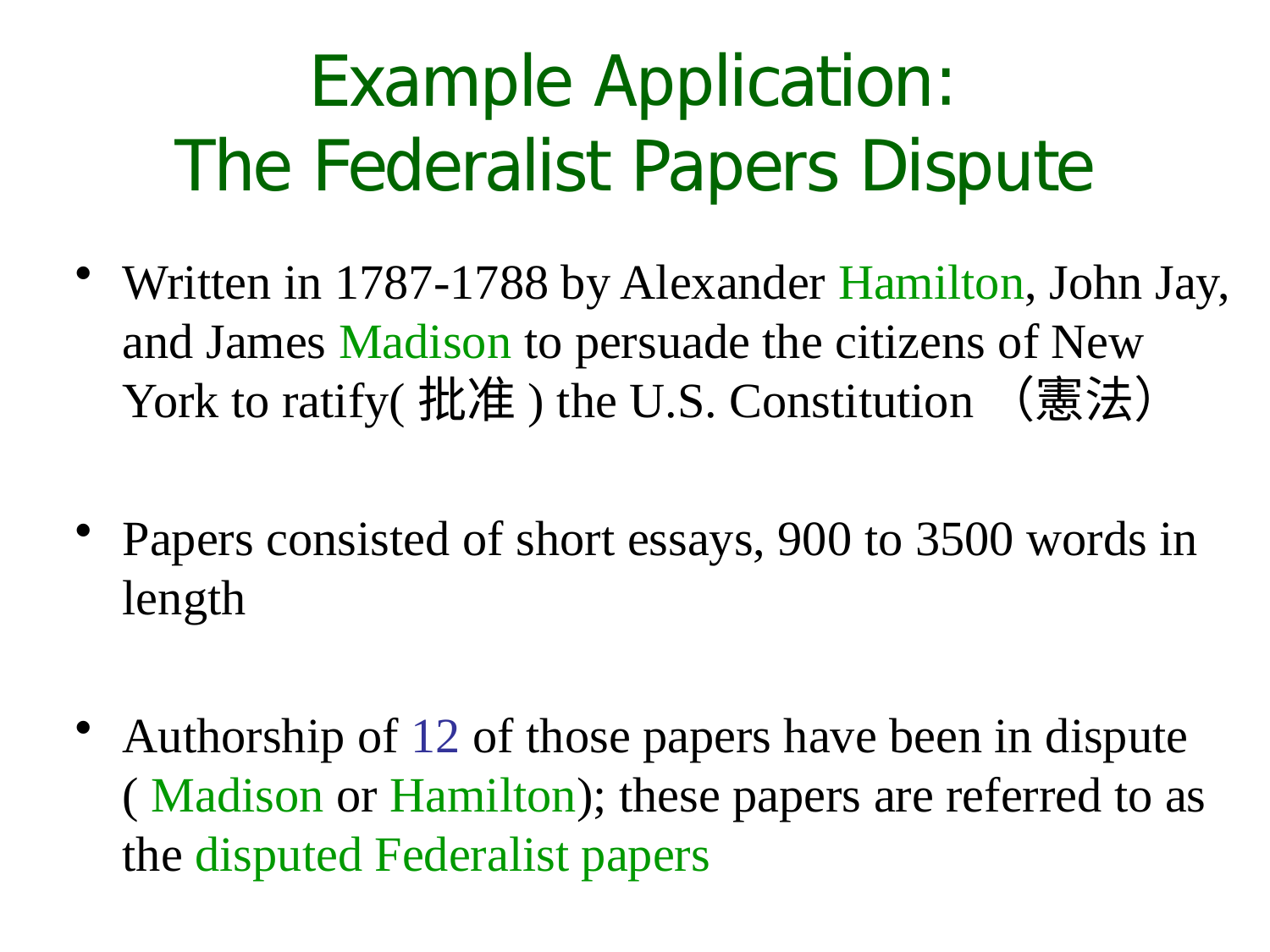

Example Application:
The Federalist Papers Dispute
Written in 1787-1788 by Alexander Hamilton, John Jay, and James Madison to persuade the citizens of New York to ratify(批准) the U.S. Constitution（憲法）

Papers consisted of short essays, 900 to 3500 words in length

Authorship of 12 of those papers have been in dispute ( Madison or Hamilton); these papers are referred to as the disputed Federalist papers